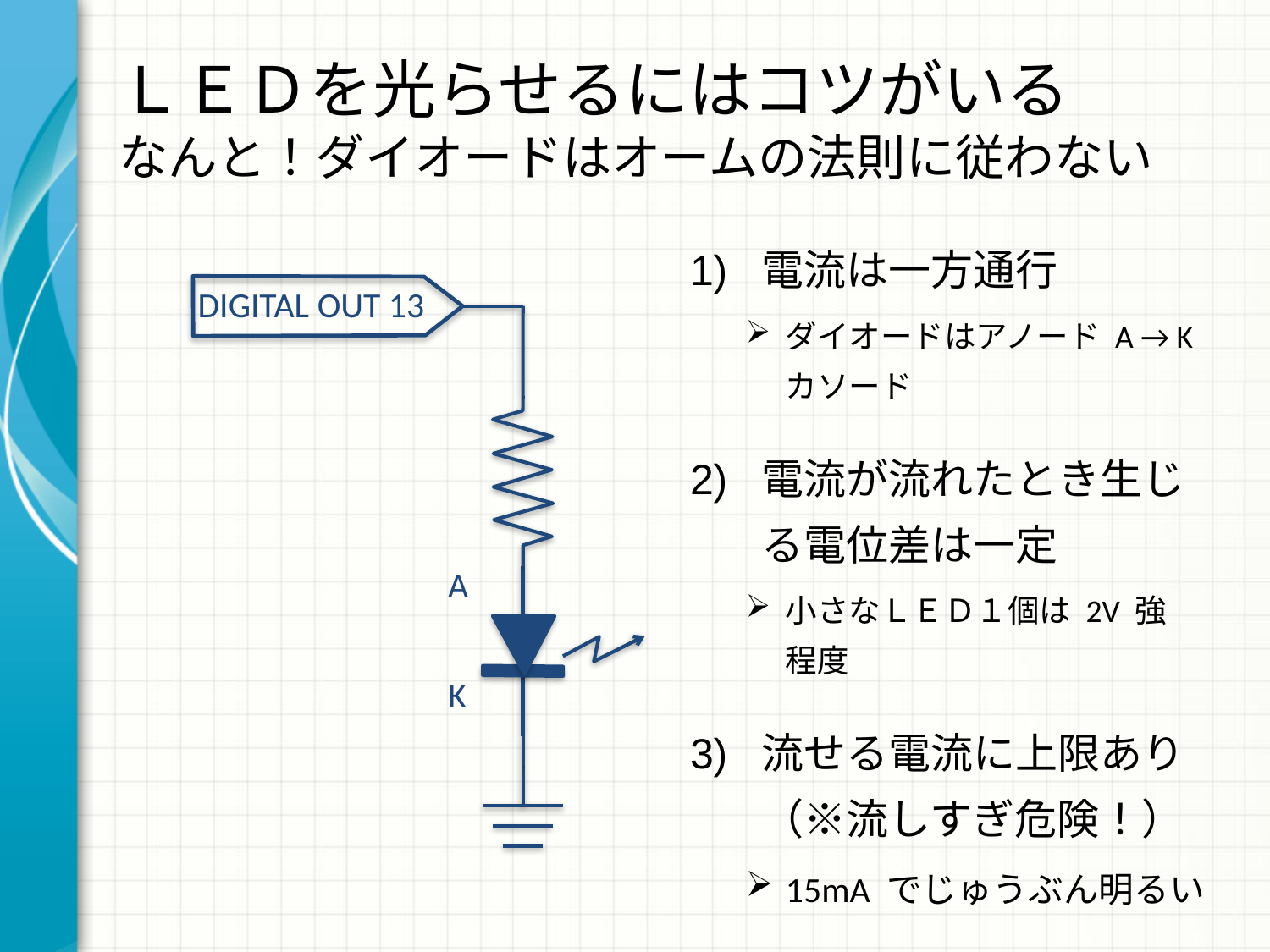

# ＬＥＤを光らせるにはコツがいる なんと！ダイオードはオームの法則に従わない
電流は一方通行
ダイオードはアノード A → K カソード
電流が流れたとき生じる電位差は一定
小さなＬＥＤ１個は 2V 強　程度
流せる電流に上限あり
（※流しすぎ危険！）
15mA でじゅうぶん明るい
DIGITAL OUT 13

A
K